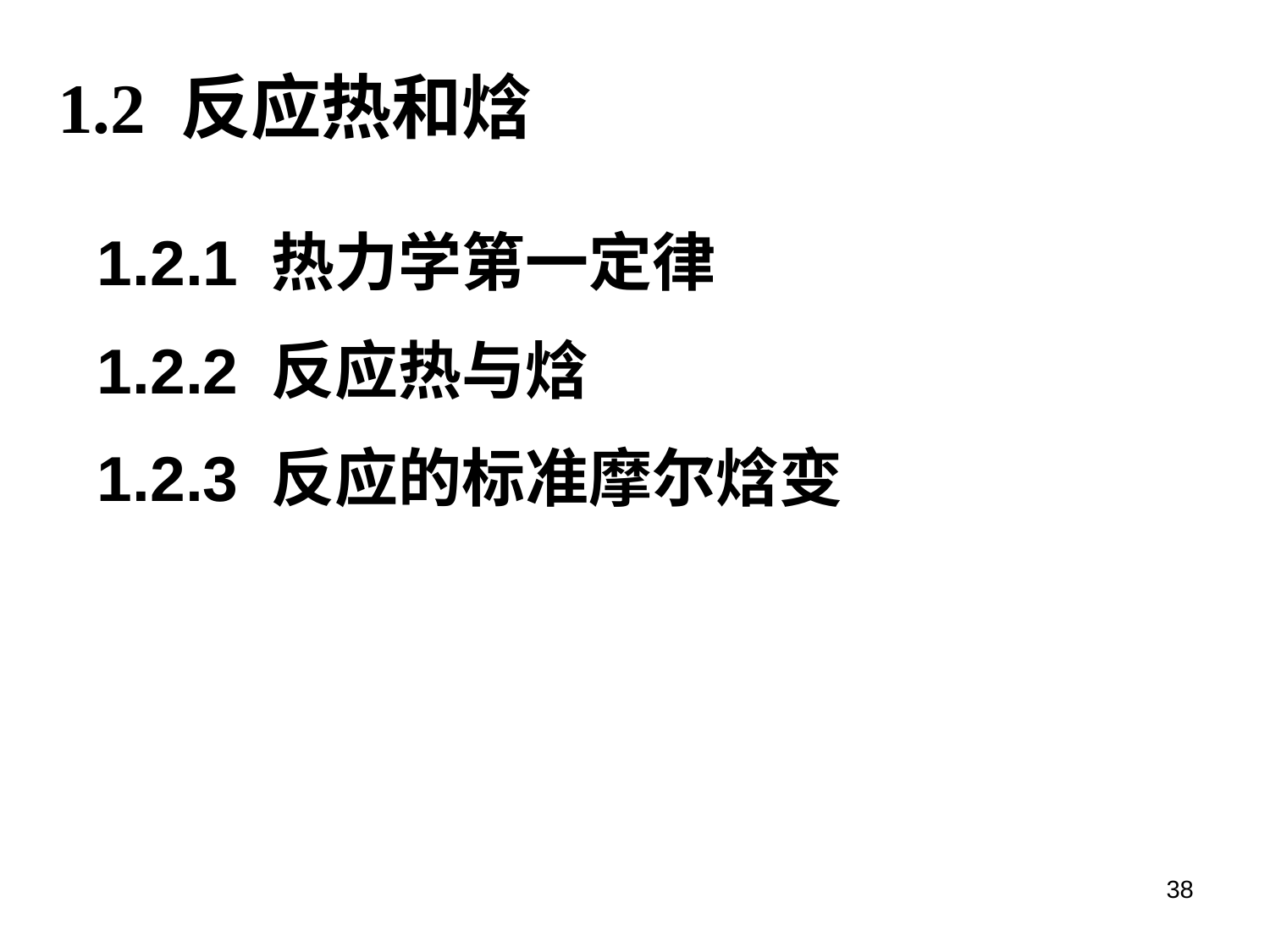

1.2 反应热和焓
1.2.1 热力学第一定律
1.2.2 反应热与焓
1.2.3 反应的标准摩尔焓变
38